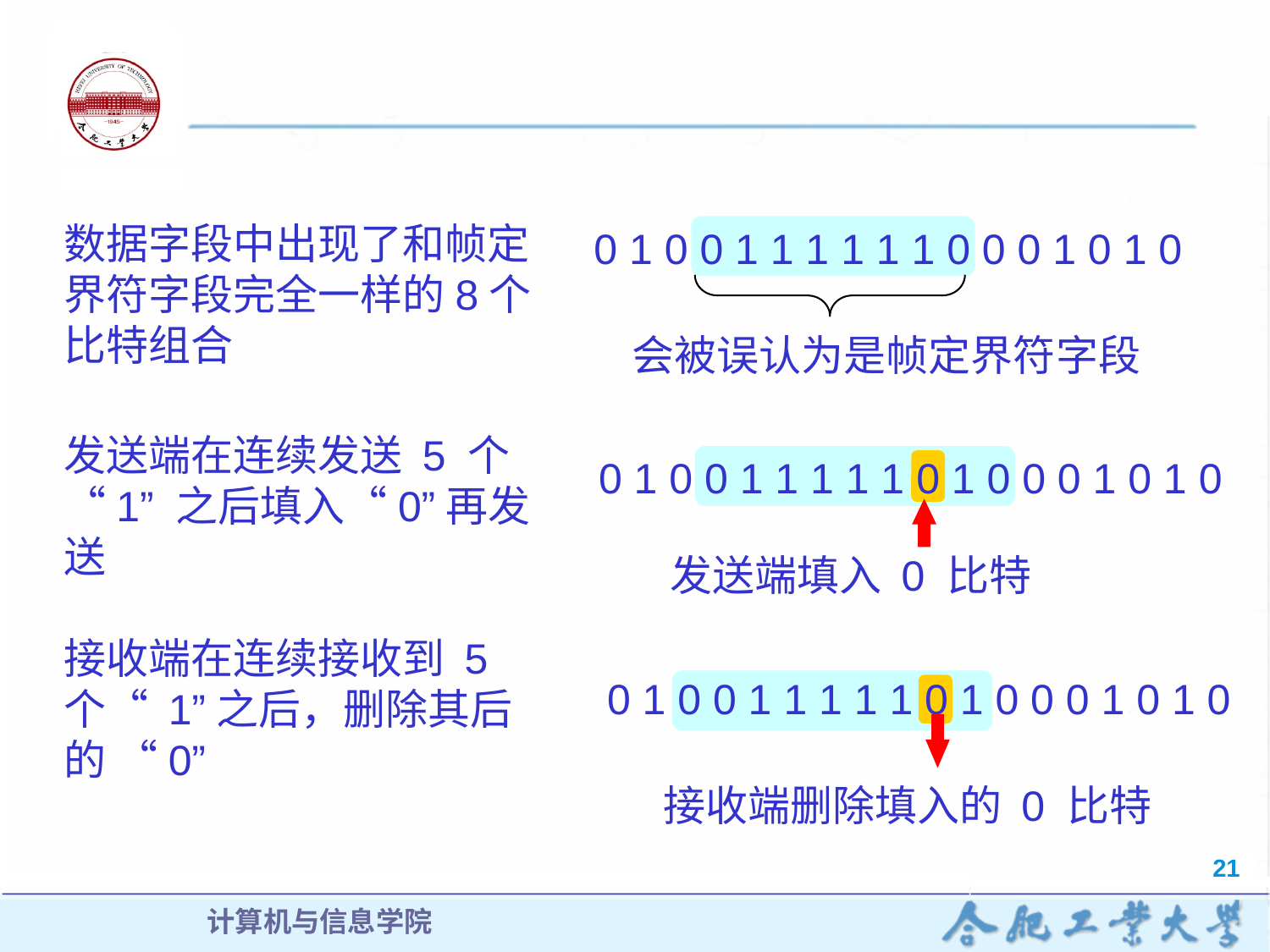

#

数据字段中出现了和帧定界符字段完全一样的8个比特组合
0 1 0 0 1 1 1 1 1 1 0 0 0 1 0 1 0

会被误认为是帧定界符字段
发送端在连续发送 5 个“1” 之后填入“0”再发送
0 1 0 0 1 1 1 1 1 0 1 0 0 0 1 0 1 0

发送端填入 0 比特
接收端在连续接收到 5 个“ 1”之后，删除其后的 “0”
0 1 0 0 1 1 1 1 1 0 1 0 0 0 1 0 1 0

接收端删除填入的 0 比特